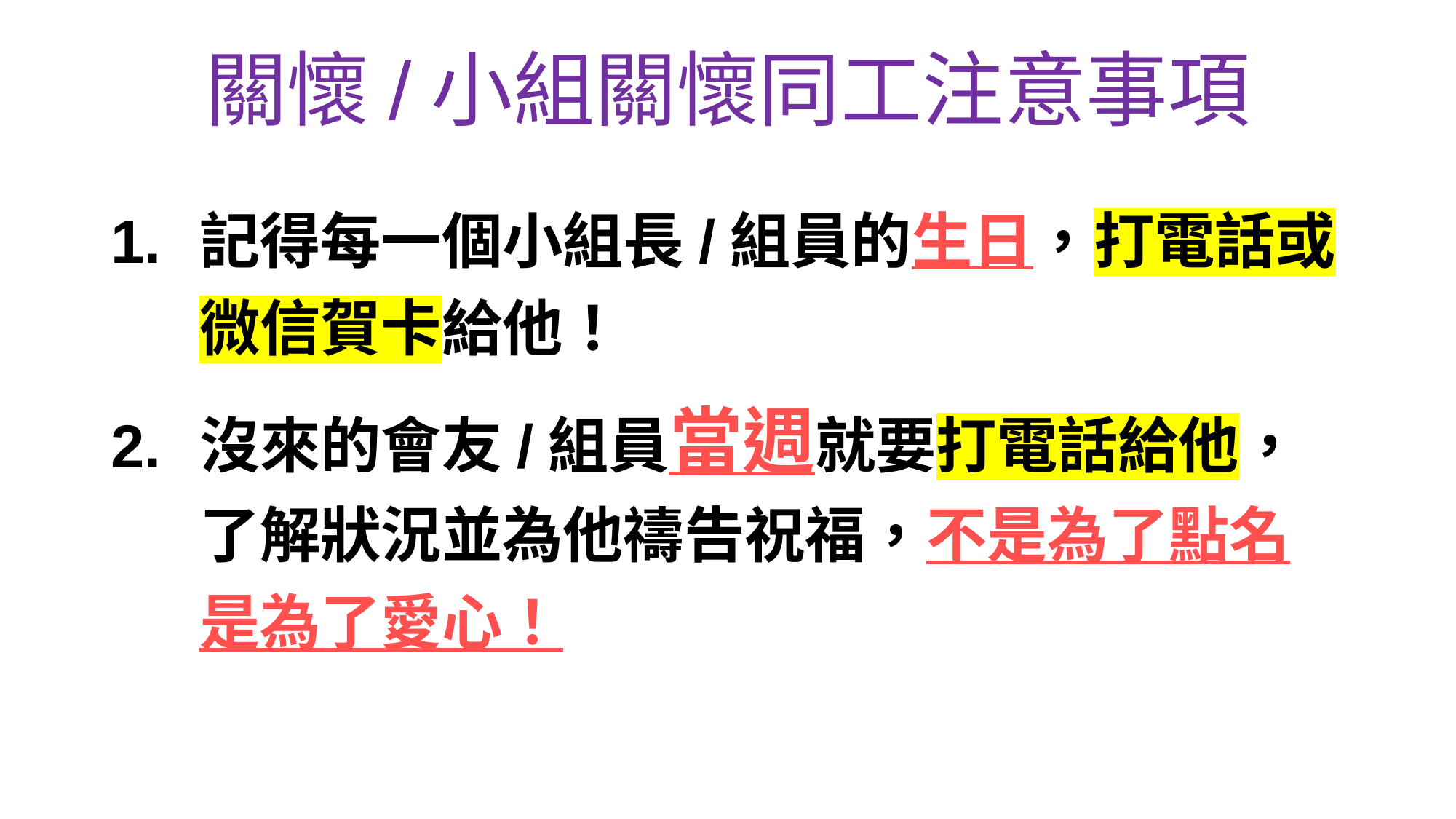

# 關懷/小組關懷同工注意事項
記得每一個小組長/組員的生日，打電話或微信賀卡給他！
沒來的會友/組員當週就要打電話給他，了解狀況並為他禱告祝福，不是為了點名是為了愛心！